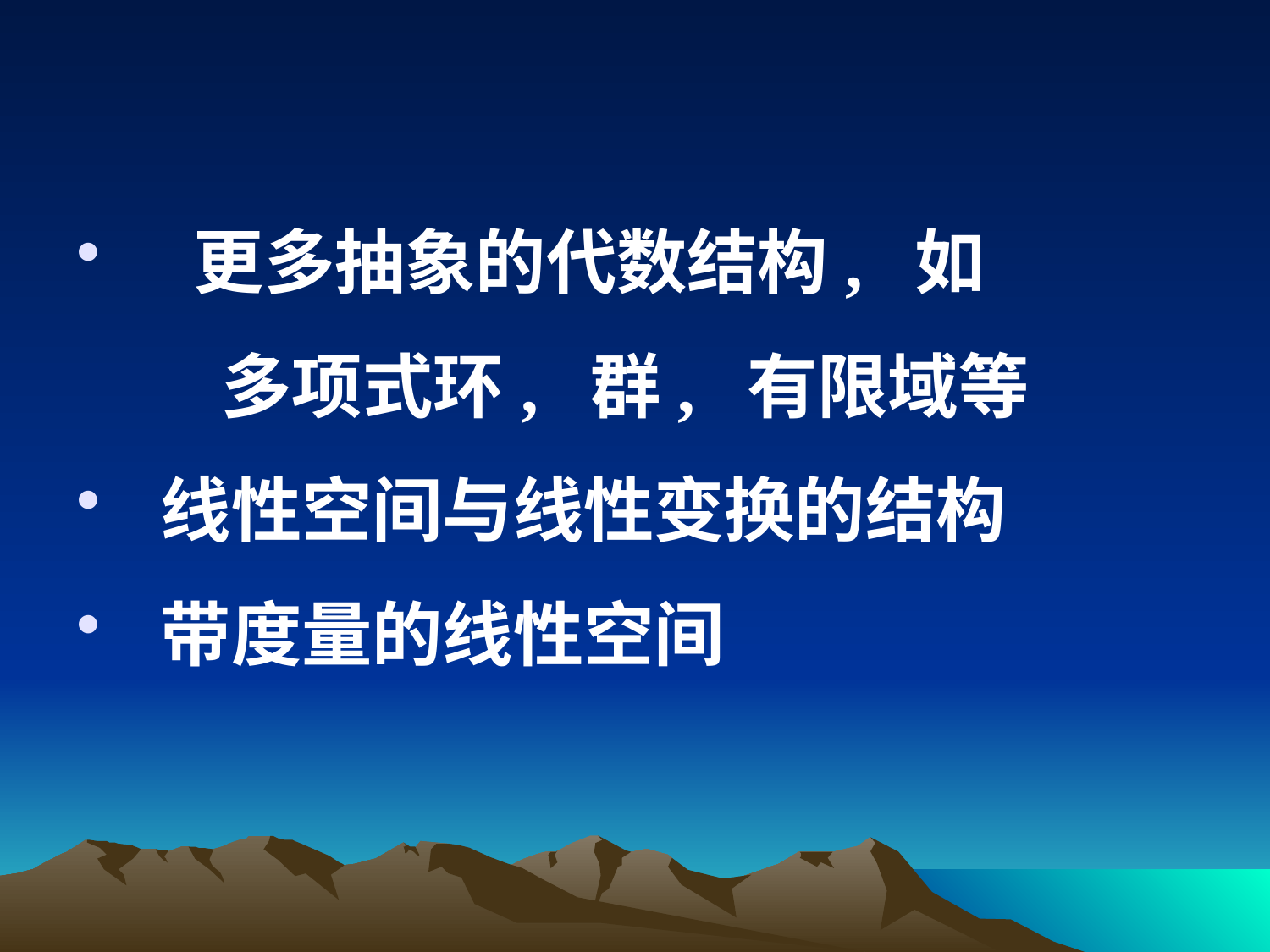

更多抽象的代数结构,  如
        多项式环,  群,  有限域等
线性空间与线性变换的结构
带度量的线性空间